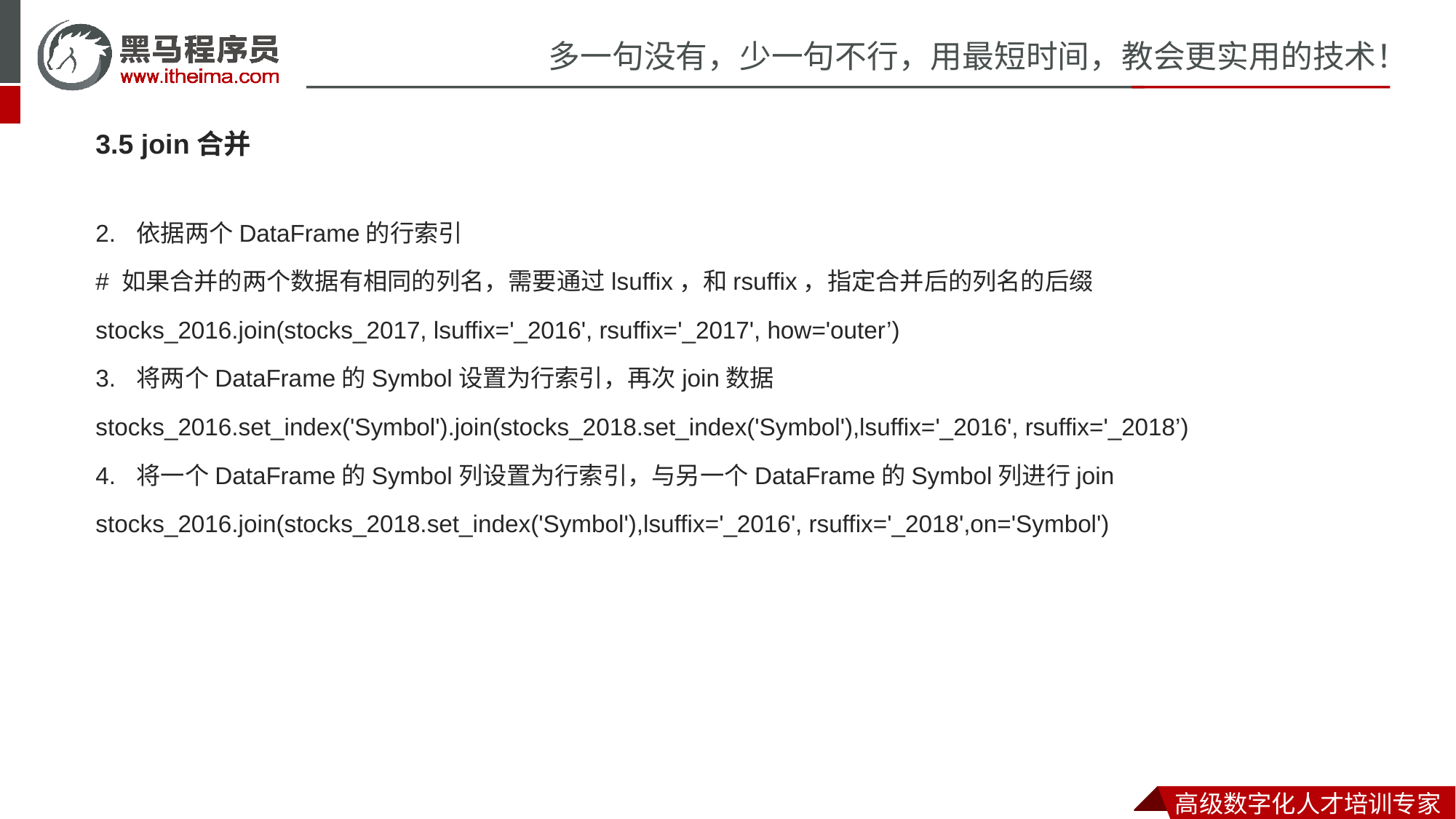

3.5 join合并
依据两个DataFrame的行索引
# 如果合并的两个数据有相同的列名，需要通过lsuffix，和rsuffix，指定合并后的列名的后缀
stocks_2016.join(stocks_2017, lsuffix='_2016', rsuffix='_2017', how='outer’)
将两个DataFrame的Symbol设置为行索引，再次join数据
stocks_2016.set_index('Symbol').join(stocks_2018.set_index('Symbol'),lsuffix='_2016', rsuffix='_2018’)
将一个DataFrame的Symbol列设置为行索引，与另一个DataFrame的Symbol列进行join
stocks_2016.join(stocks_2018.set_index('Symbol'),lsuffix='_2016', rsuffix='_2018',on='Symbol')